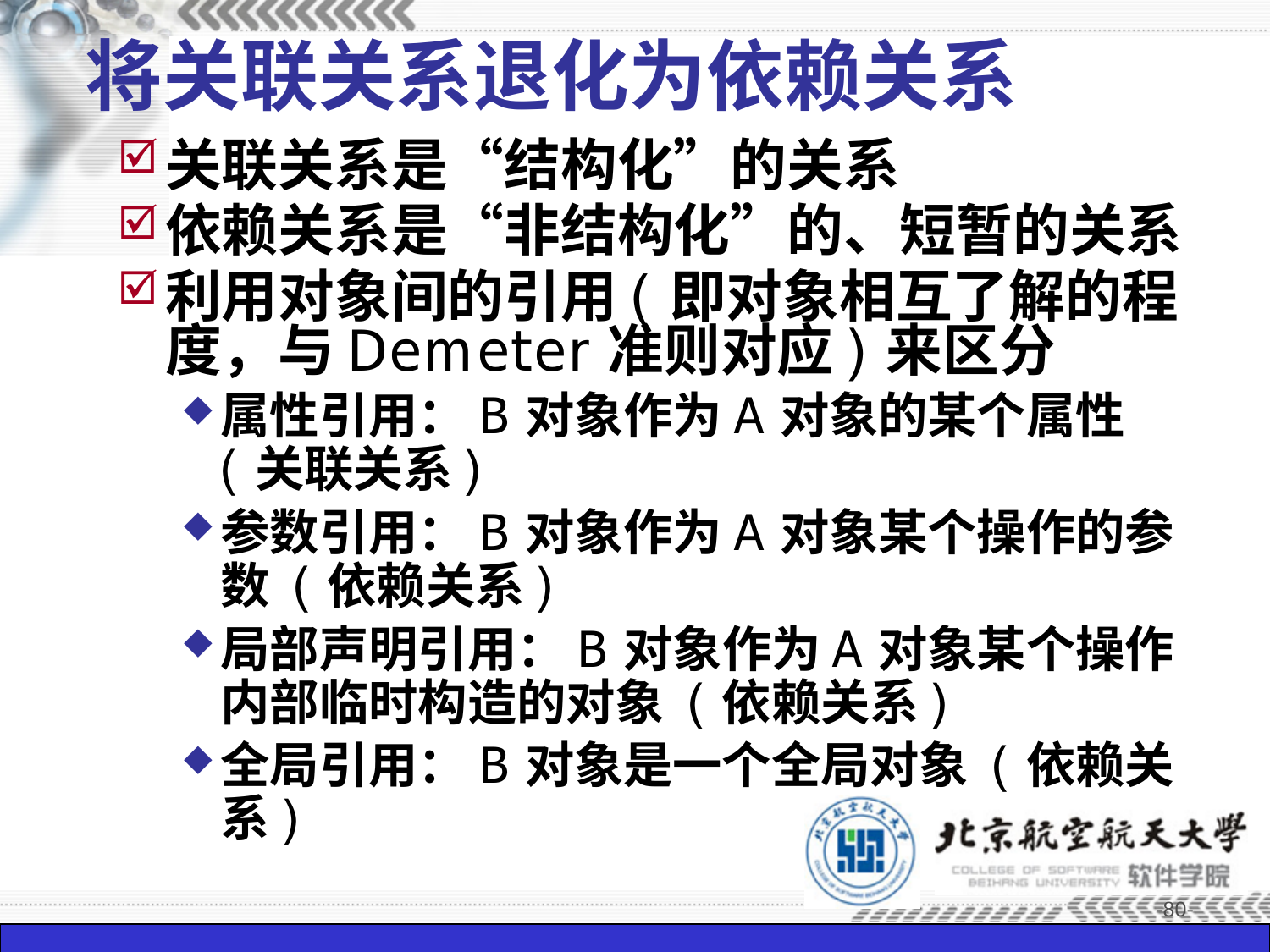

# 将关联关系退化为依赖关系
关联关系是“结构化”的关系
依赖关系是“非结构化”的、短暂的关系
利用对象间的引用(即对象相互了解的程度，与Demeter准则对应)来区分
属性引用：B对象作为A对象的某个属性(关联关系)
参数引用：B对象作为A对象某个操作的参数 (依赖关系)
局部声明引用：B对象作为A对象某个操作内部临时构造的对象 (依赖关系)
全局引用：B对象是一个全局对象 (依赖关系)
-80-